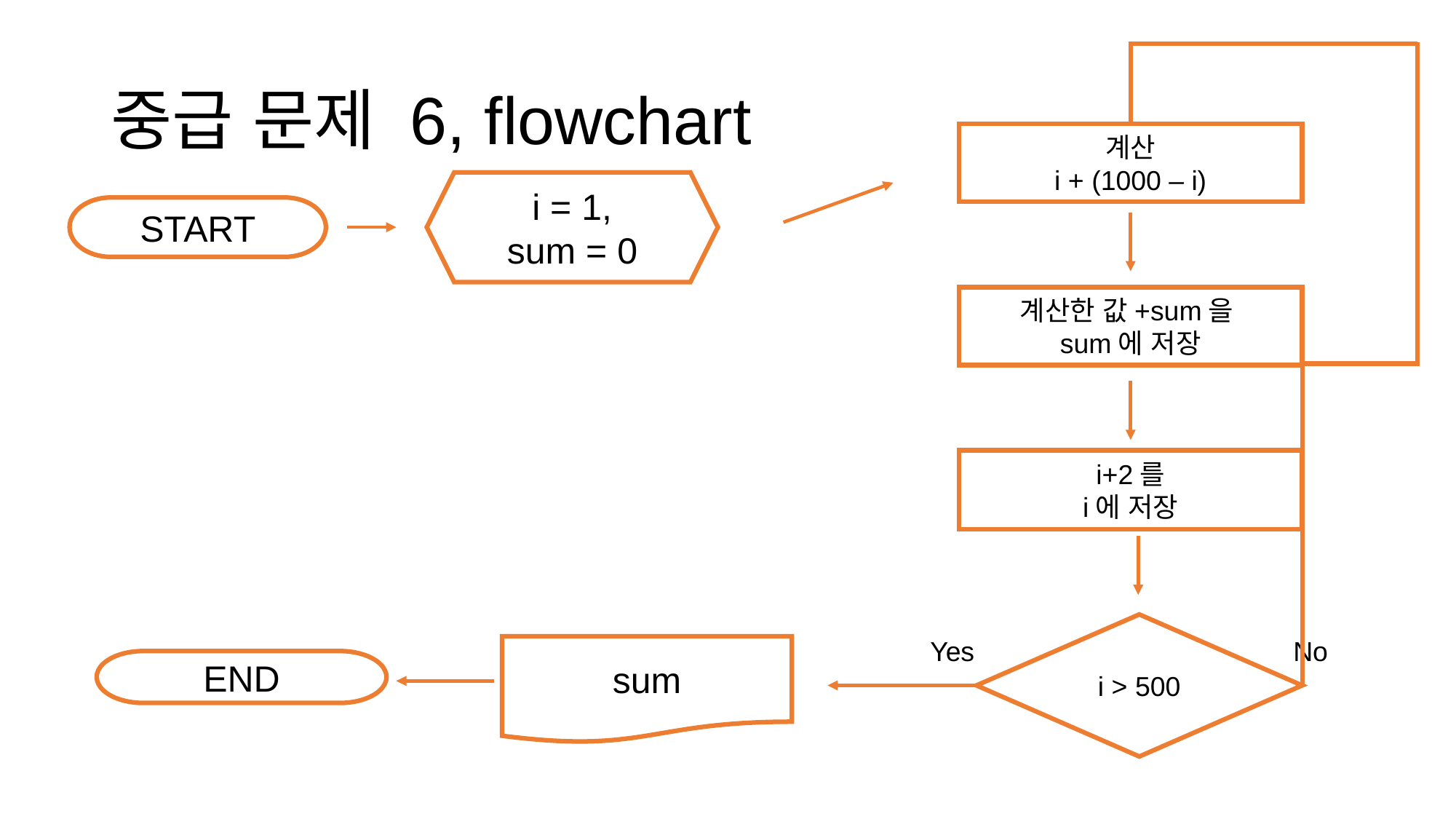

# 중급 문제 6, flowchart
계산
i + (1000 – i)
i = 1,
sum = 0
START
계산한 값+sum을
sum에 저장
i+2를
i에 저장
i > 500
Yes
No
sum
END